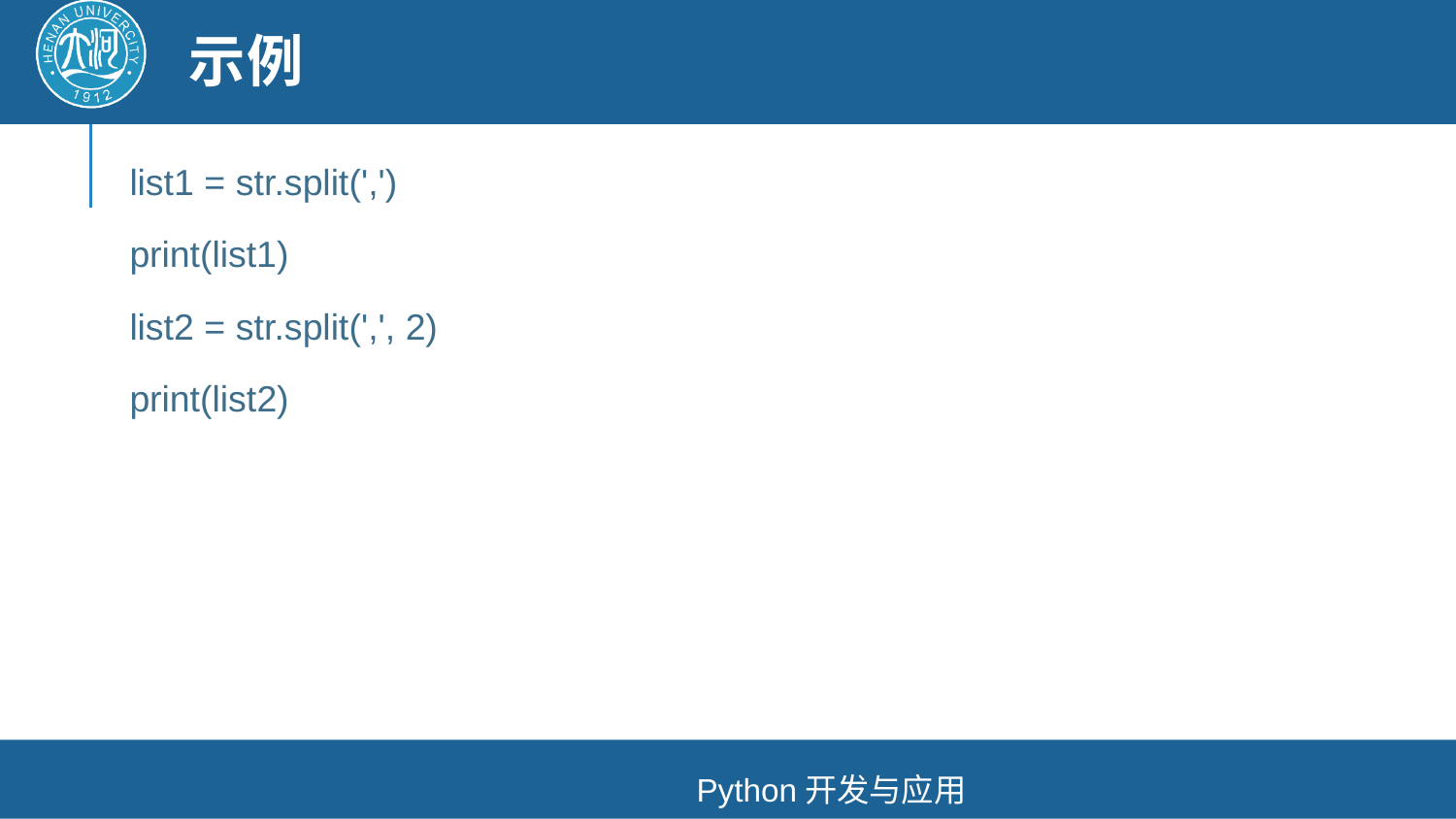

# 示例
list1 = str.split(',')
print(list1)
list2 = str.split(',', 2)
print(list2)

Python开发与应用
18